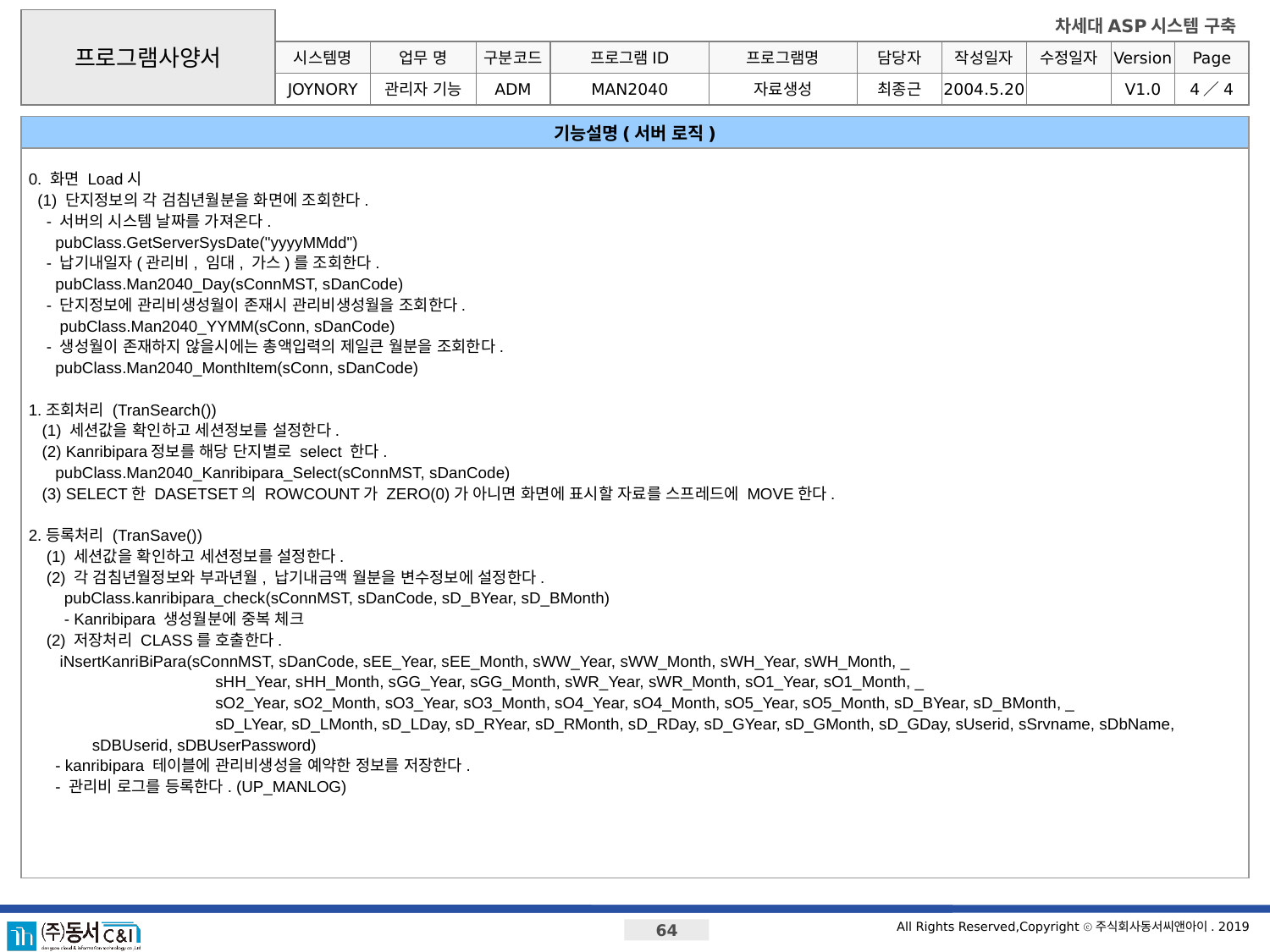

프로그램사양서
시스템명
업무 명
구분코드
프로그램ID
프로그램명
JOYNORY
관리자 기능
ADM
MAN2040
자료생성
최종근
2004.5.20

V1.0
4／4
기능설명(서버 로직)
0. 화면 Load시
  (1) 단지정보의 각 검침년월분을 화면에 조회한다.
    - 서버의 시스템 날짜를 가져온다.
      pubClass.GetServerSysDate("yyyyMMdd")
    - 납기내일자(관리비, 임대, 가스)를 조회한다.
      pubClass.Man2040_Day(sConnMST, sDanCode)
    - 단지정보에 관리비생성월이 존재시 관리비생성월을 조회한다.
       pubClass.Man2040_YYMM(sConn, sDanCode)
    - 생성월이 존재하지 않을시에는 총액입력의 제일큰 월분을 조회한다.
      pubClass.Man2040_MonthItem(sConn, sDanCode)

1.조회처리 (TranSearch())
   (1) 세션값을 확인하고 세션정보를 설정한다.
   (2) Kanribipara정보를 해당 단지별로 select 한다.
      pubClass.Man2040_Kanribipara_Select(sConnMST, sDanCode)
   (3) SELECT한 DASETSET의 ROWCOUNT가 ZERO(0)가 아니면 화면에 표시할 자료를 스프레드에 MOVE한다.

2.등록처리 (TranSave())
    (1) 세션값을 확인하고 세션정보를 설정한다.
    (2) 각 검침년월정보와 부과년월, 납기내금액 월분을 변수정보에 설정한다.
        pubClass.kanribipara_check(sConnMST, sDanCode, sD_BYear, sD_BMonth)
        - Kanribipara 생성월분에 중복 체크
    (2) 저장처리 CLASS를 호출한다.
       iNsertKanriBiPara(sConnMST, sDanCode, sEE_Year, sEE_Month, sWW_Year, sWW_Month, sWH_Year, sWH_Month, _
                                          sHH_Year, sHH_Month, sGG_Year, sGG_Month, sWR_Year, sWR_Month, sO1_Year, sO1_Month, _
                                          sO2_Year, sO2_Month, sO3_Year, sO3_Month, sO4_Year, sO4_Month, sO5_Year, sO5_Month, sD_BYear, sD_BMonth, _
                                          sD_LYear, sD_LMonth, sD_LDay, sD_RYear, sD_RMonth, sD_RDay, sD_GYear, sD_GMonth, sD_GDay, sUserid, sSrvname, sDbName, sDBUserid, sDBUserPassword)
      - kanribipara 테이블에 관리비생성을 예약한 정보를 저장한다.
      - 관리비 로그를 등록한다. (UP_MANLOG)